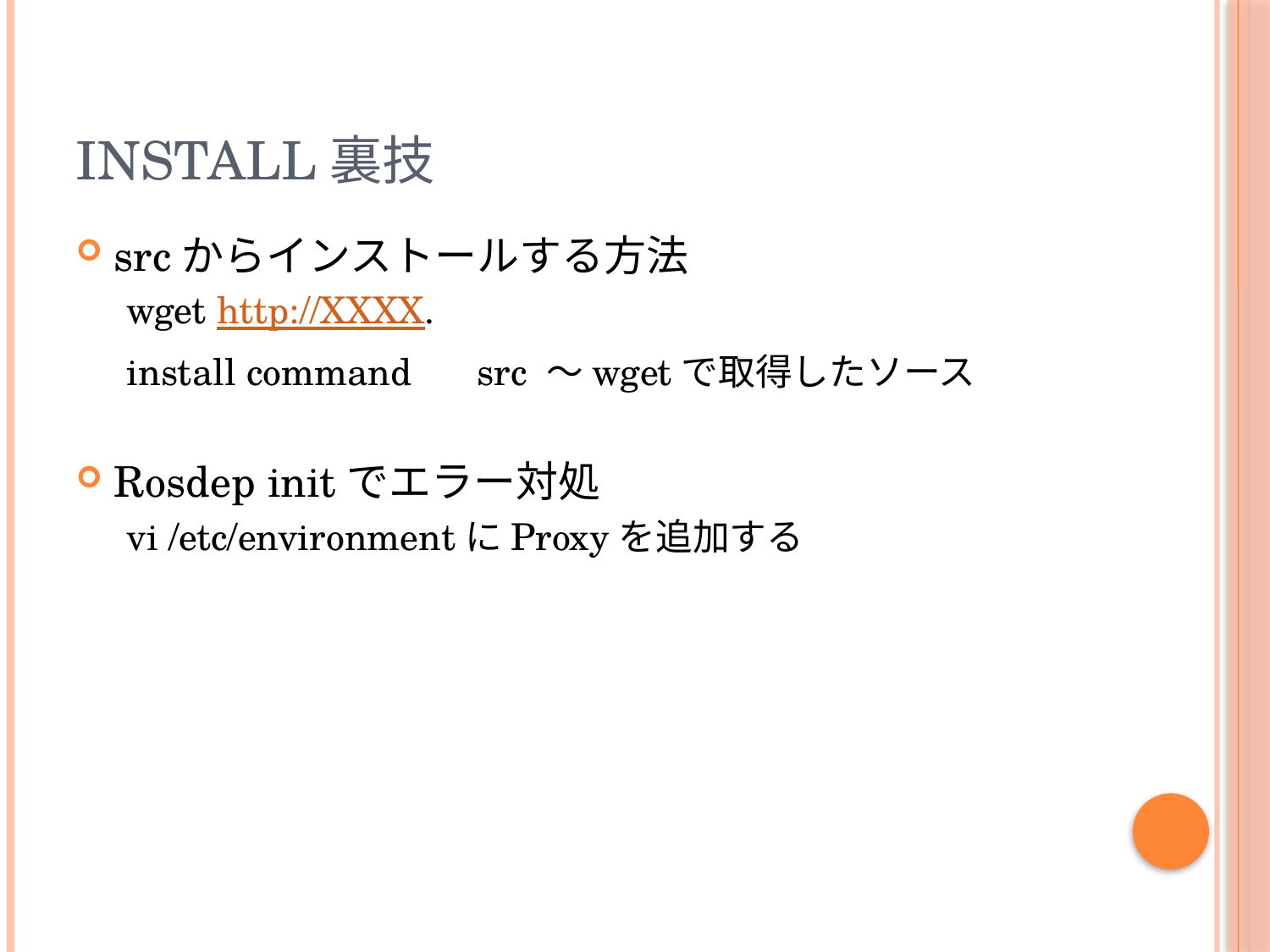

# Install裏技
srcからインストールする方法
wget http://XXXX.
install command 　src ～wgetで取得したソース

Rosdep initでエラー対処
vi /etc/environmentにProxyを追加する